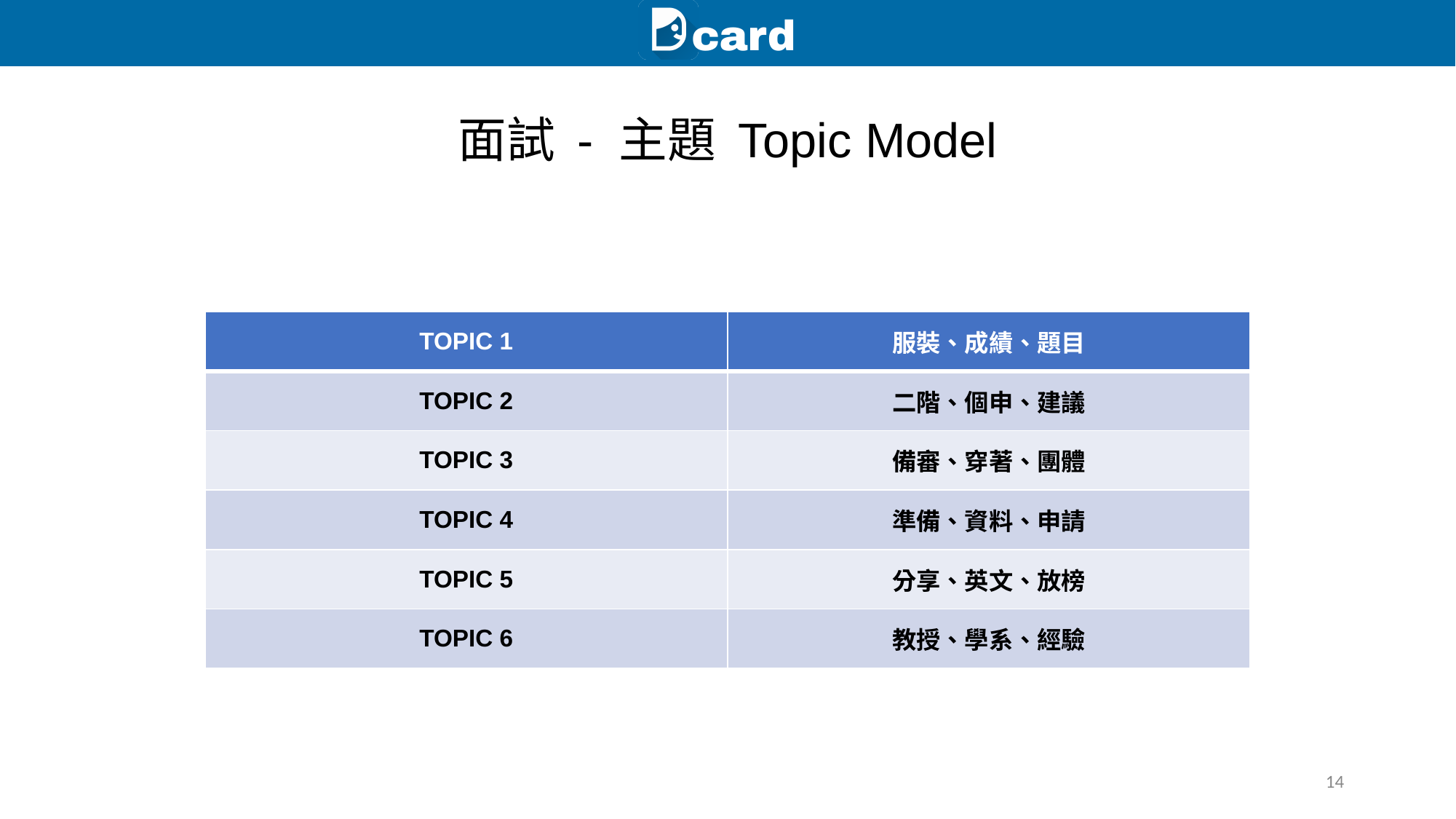

# 面試 - 主題 Topic Model
| TOPIC 1 | 服裝、成績、題目 |
| --- | --- |
| TOPIC 2 | 二階、個申、建議 |
| TOPIC 3 | 備審、穿著、團體 |
| TOPIC 4 | 準備、資料、申請 |
| TOPIC 5 | 分享、英文、放榜 |
| TOPIC 6 | 教授、學系、經驗 |
14